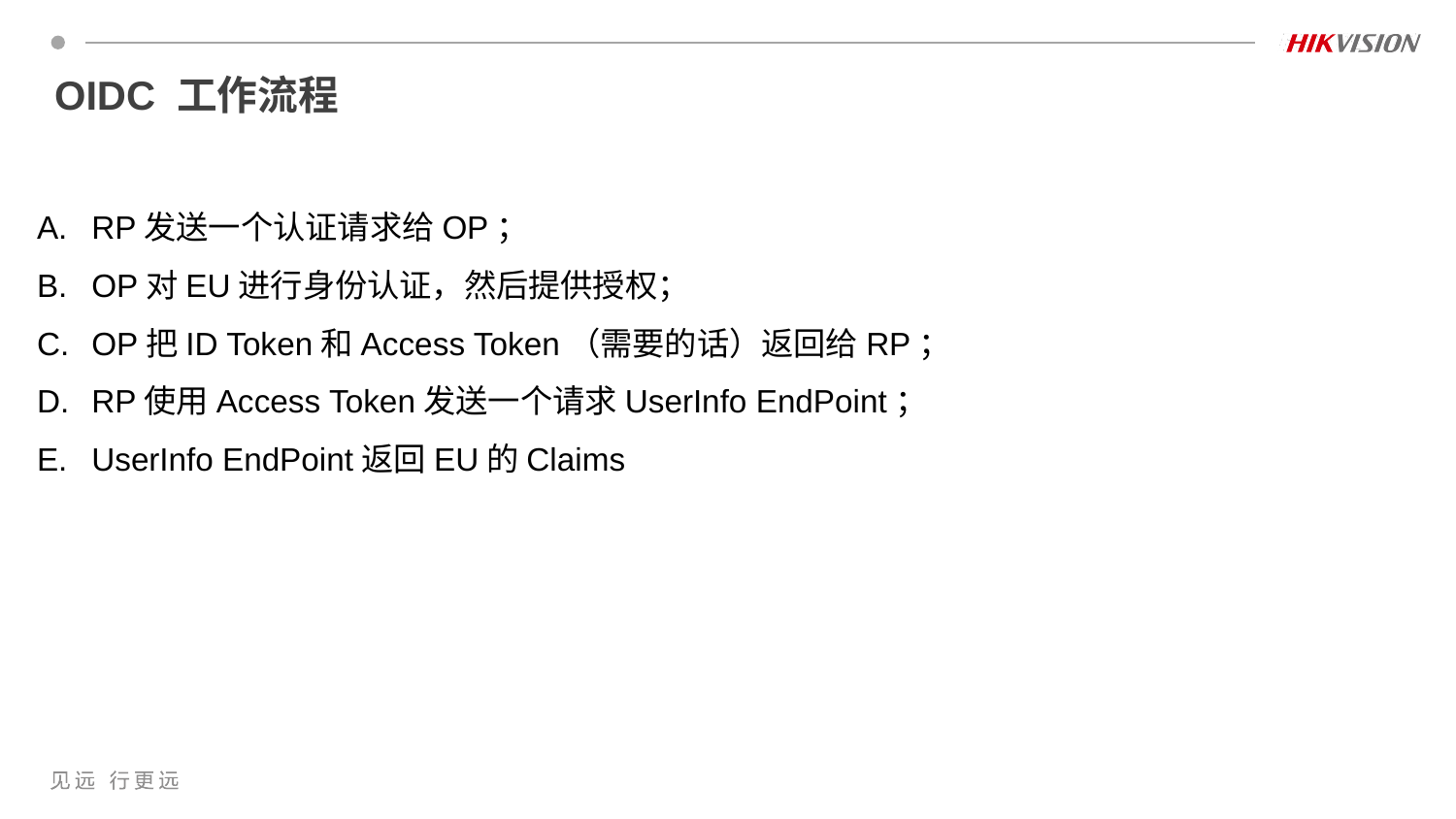

# OIDC 工作流程
RP发送一个认证请求给OP；
OP对EU进行身份认证，然后提供授权；
OP把ID Token和Access Token（需要的话）返回给RP；
RP使用Access Token发送一个请求UserInfo EndPoint；
UserInfo EndPoint返回EU的Claims